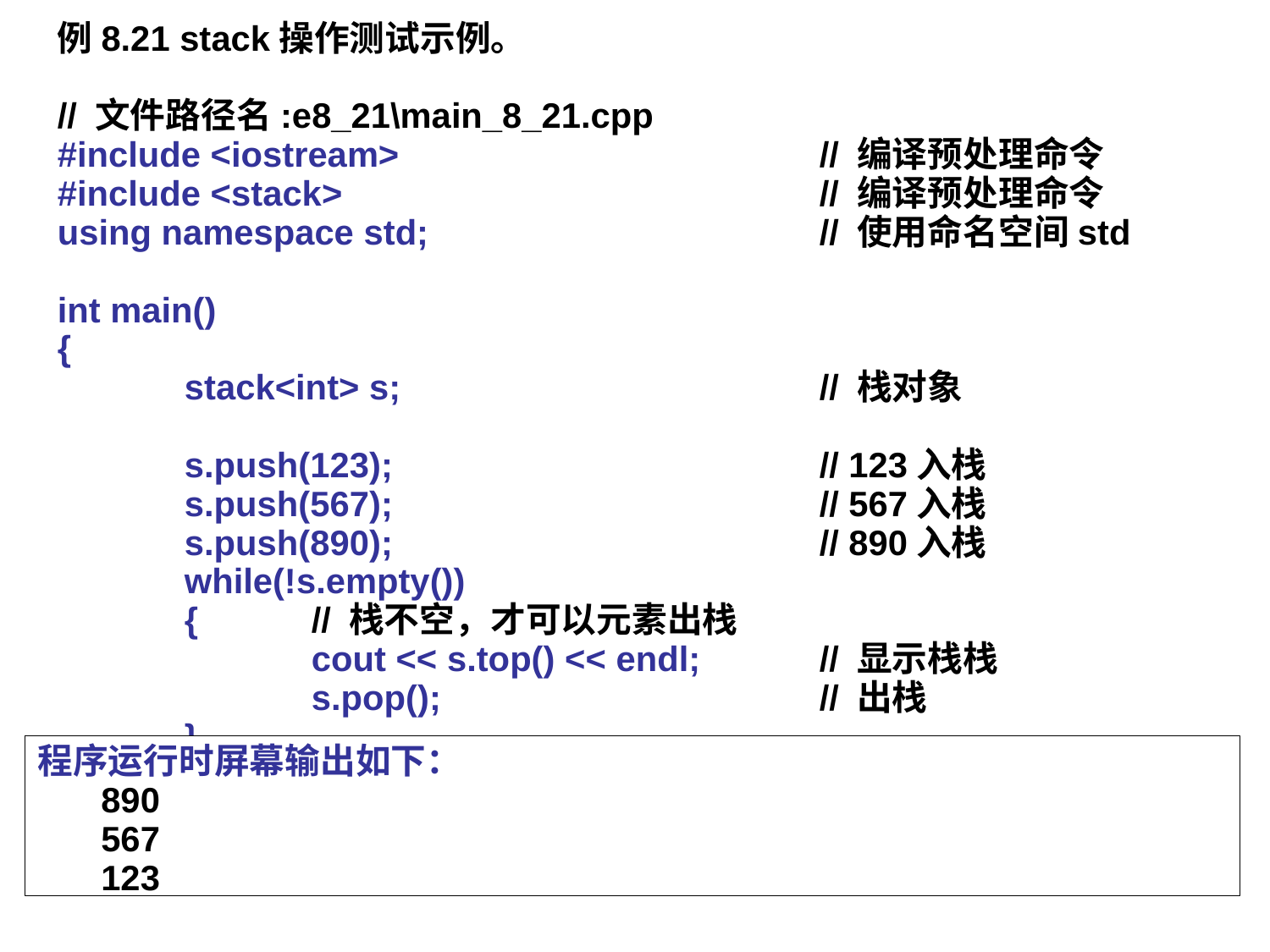

例8.21 stack操作测试示例。

// 文件路径名:e8_21\main_8_21.cpp
#include <iostream>               			// 编译预处理命令
#include <stack>               			// 编译预处理命令
using namespace std;				// 使用命名空间std

int main()
{
	stack<int> s;				// 栈对象

	s.push(123);				// 123入栈
	s.push(567);				// 567入栈
	s.push(890);				// 890入栈
	while(!s.empty())
	{	// 栈不空，才可以元素出栈
		cout << s.top() << endl;	// 显示栈栈
		s.pop();			// 出栈
	}

	return 0;				// 返回操作系统
}
程序运行时屏幕输出如下：
890
567
123